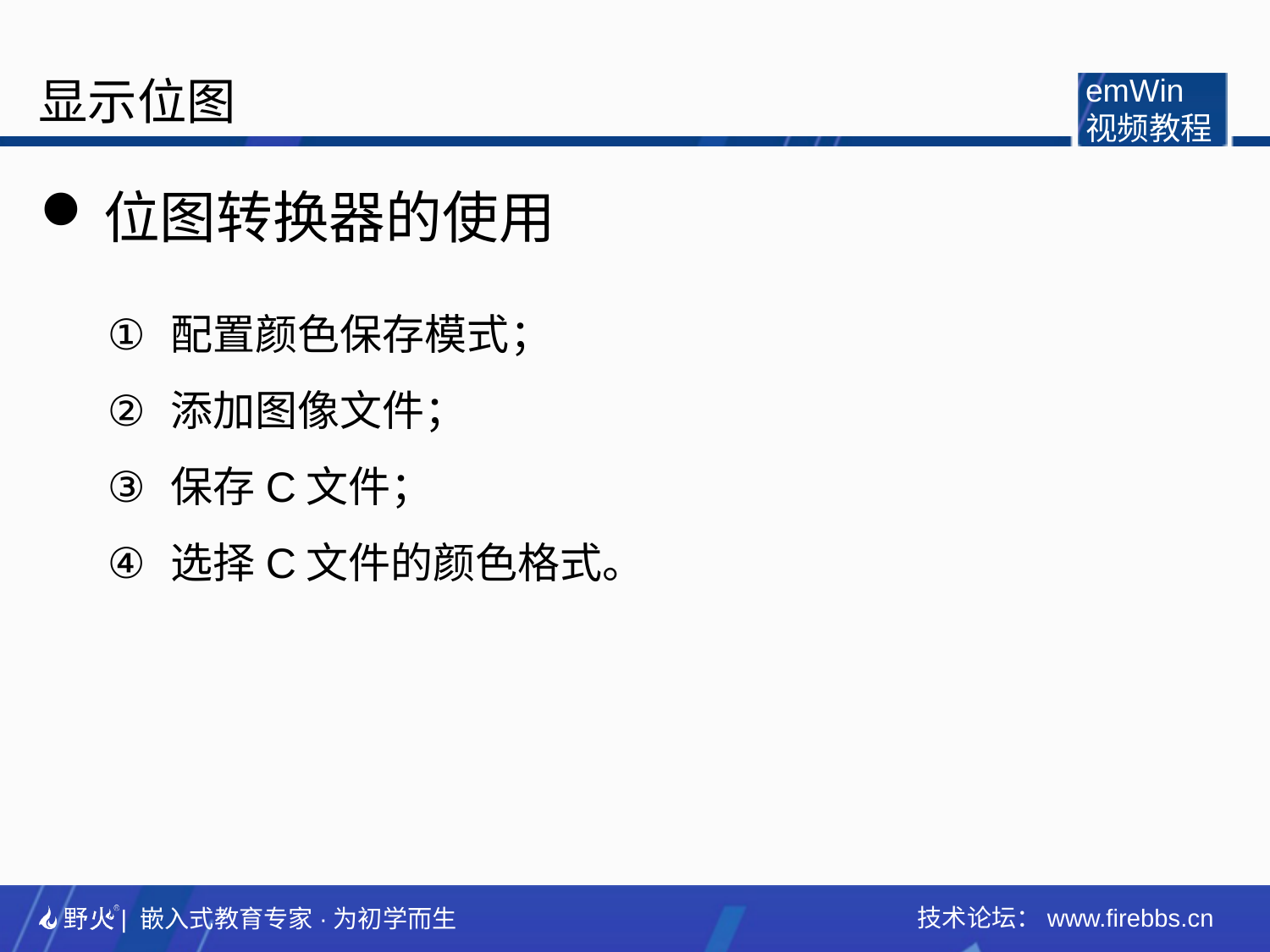

显示位图
emWin
视频教程
位图转换器的使用
配置颜色保存模式；
添加图像文件；
保存C文件；
选择C文件的颜色格式。